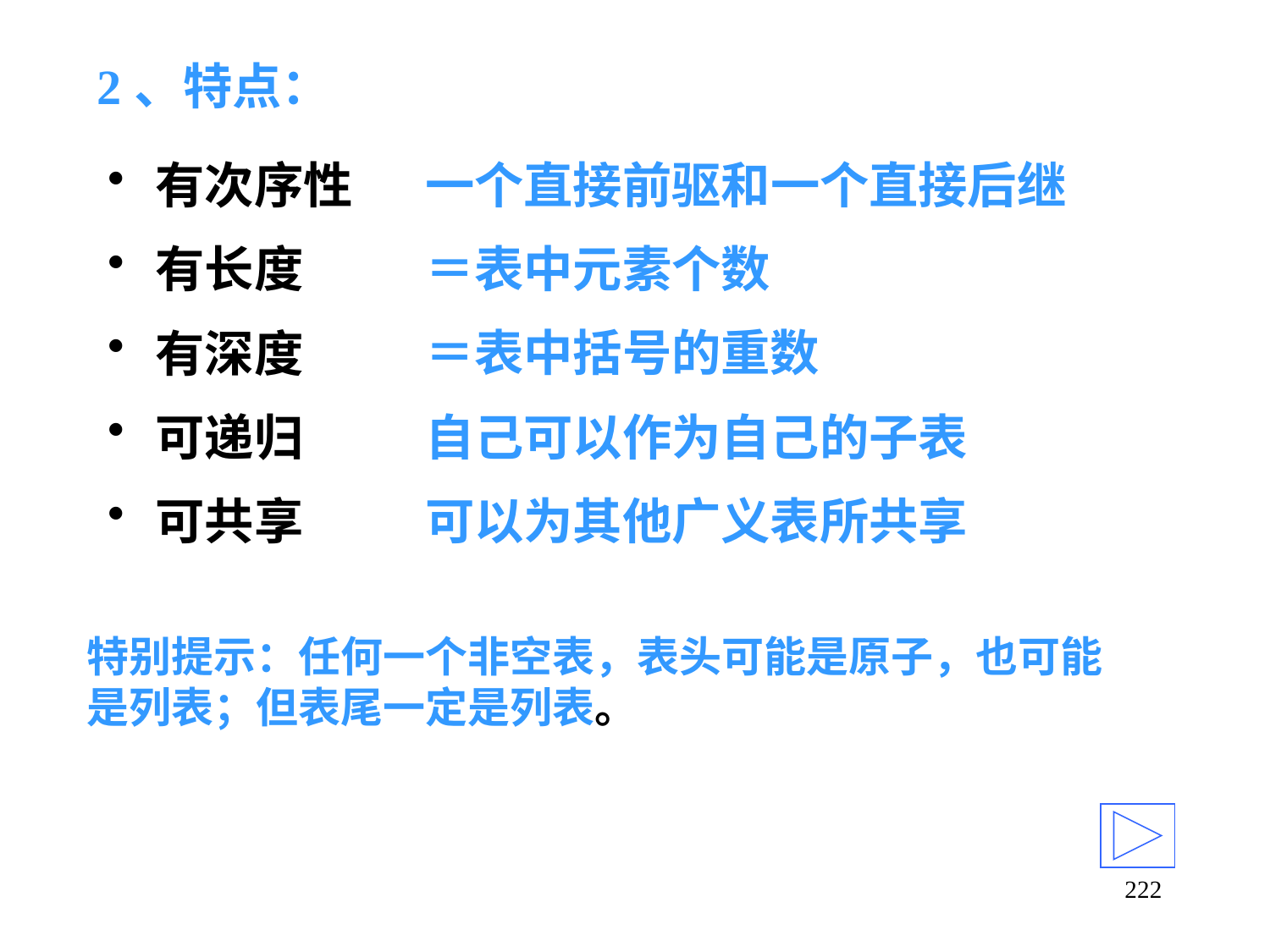

# 2、特点：
有次序性
有长度
有深度
可递归
可共享
一个直接前驱和一个直接后继
＝表中元素个数
＝表中括号的重数
自己可以作为自己的子表
可以为其他广义表所共享
特别提示：任何一个非空表，表头可能是原子，也可能是列表；但表尾一定是列表。

222